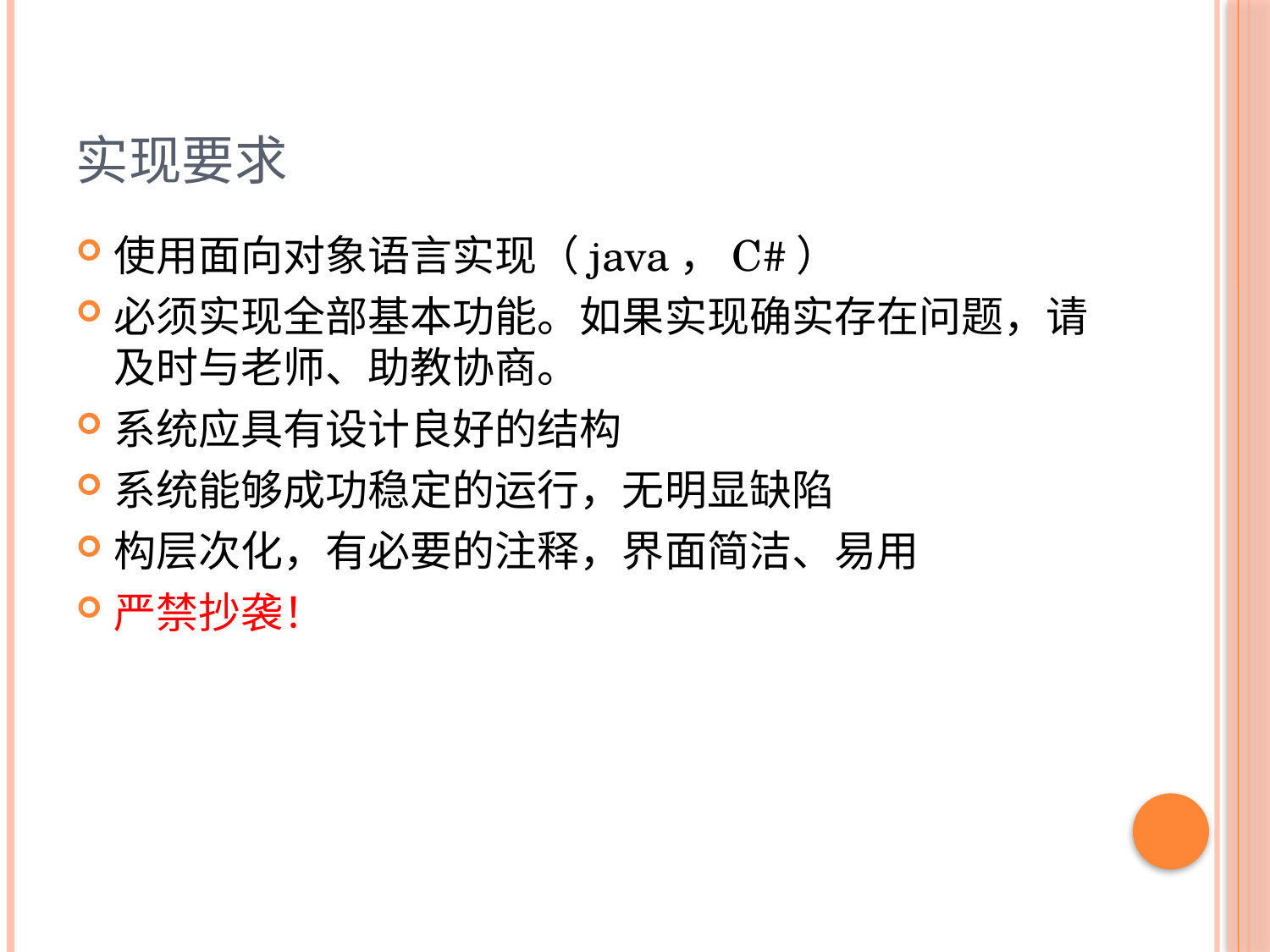

# 实现要求
使用面向对象语言实现（java，C#）
必须实现全部基本功能。如果实现确实存在问题，请及时与老师、助教协商。
系统应具有设计良好的结构
系统能够成功稳定的运行，无明显缺陷
构层次化，有必要的注释，界面简洁、易用
严禁抄袭！